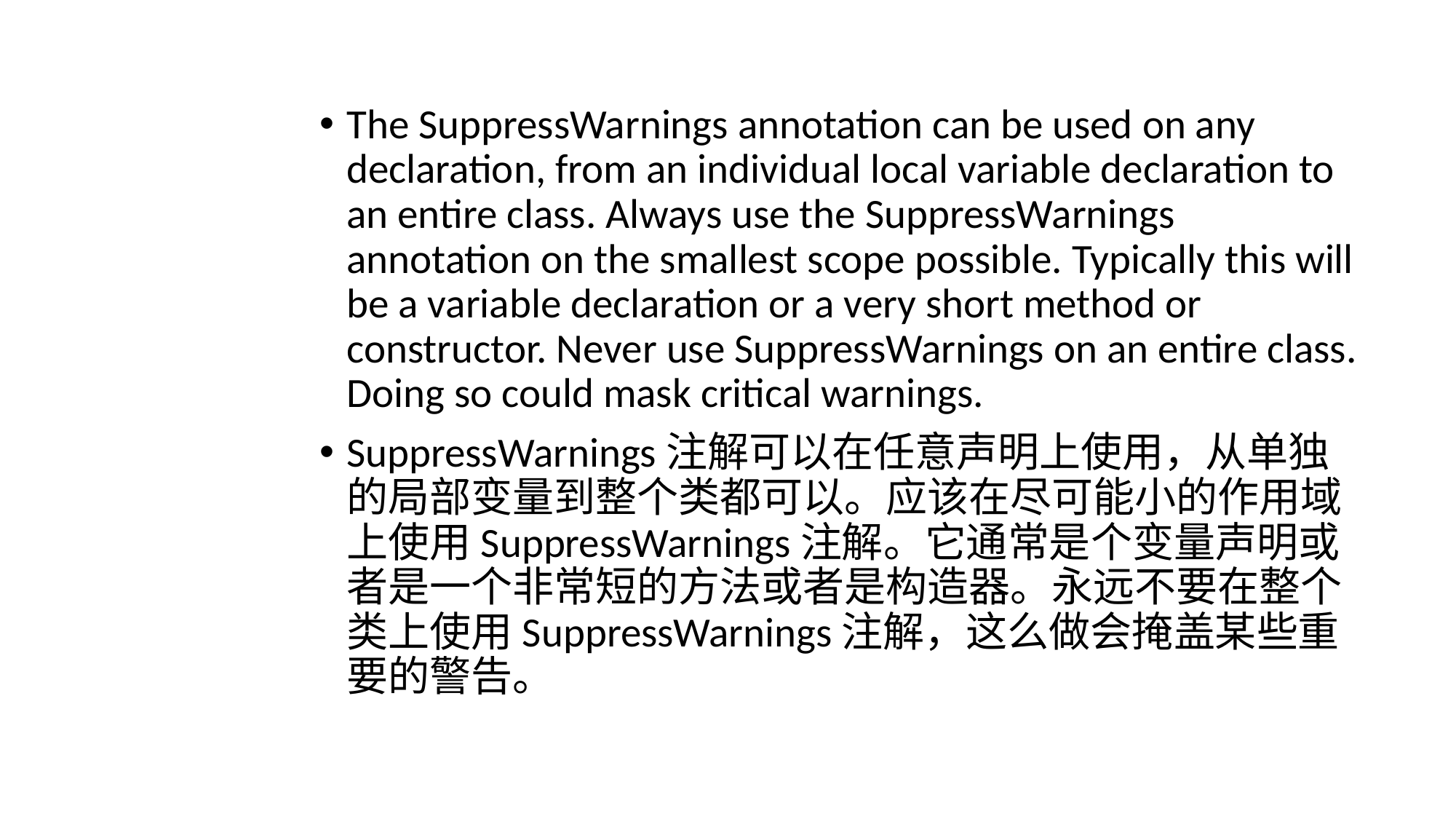

The SuppressWarnings annotation can be used on any declaration, from an individual local variable declaration to an entire class. Always use the SuppressWarnings annotation on the smallest scope possible. Typically this will be a variable declaration or a very short method or constructor. Never use SuppressWarnings on an entire class. Doing so could mask critical warnings.
SuppressWarnings注解可以在任意声明上使用，从单独的局部变量到整个类都可以。应该在尽可能小的作用域上使用SuppressWarnings注解。它通常是个变量声明或者是一个非常短的方法或者是构造器。永远不要在整个类上使用SuppressWarnings注解，这么做会掩盖某些重要的警告。